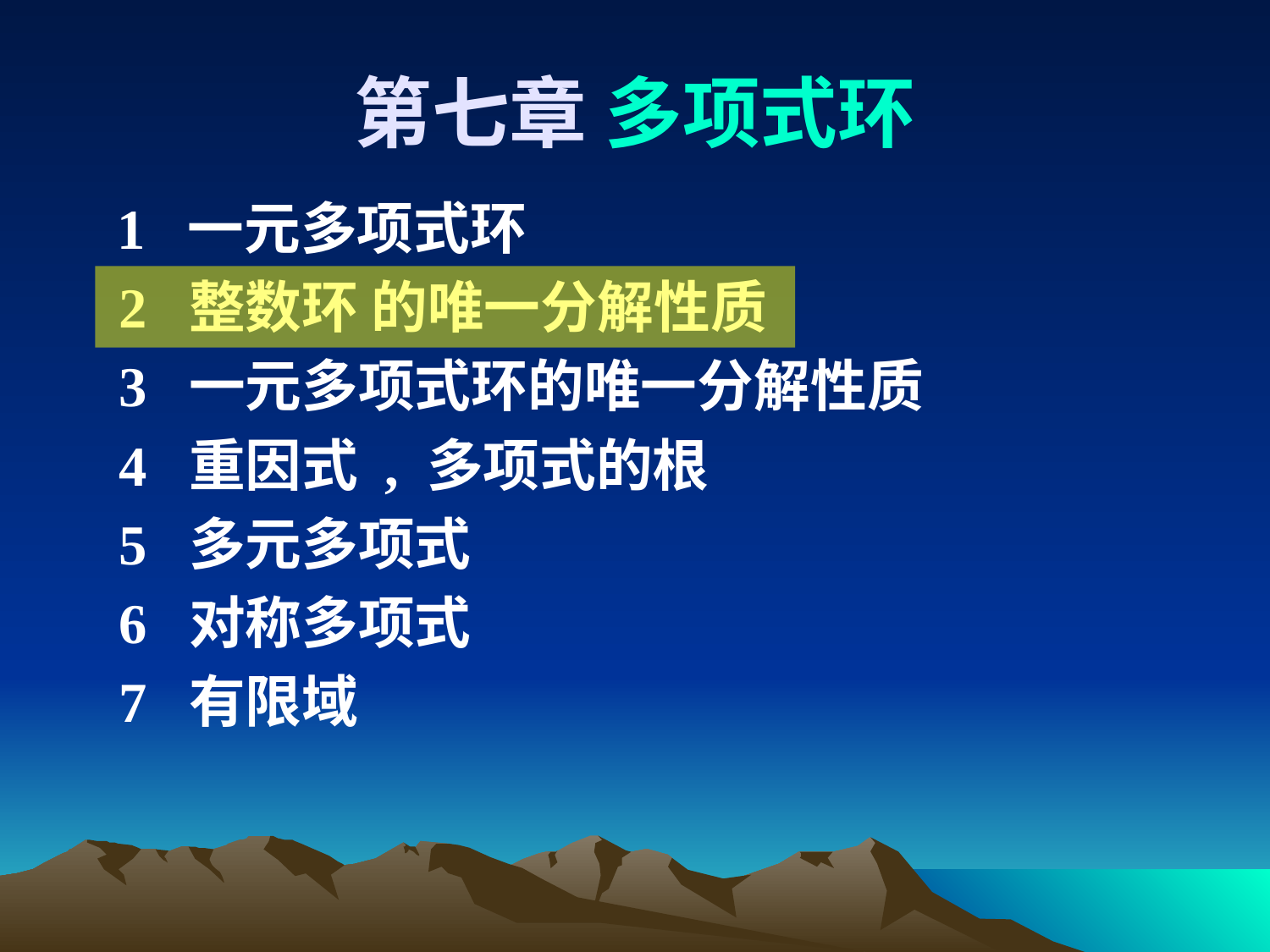

# 第七章 多项式环
   1  一元多项式环
   2  整数环 的唯一分解性质
   3  一元多项式环的唯一分解性质
   4  重因式 , 多项式的根
   5  多元多项式
   6  对称多项式
   7  有限域